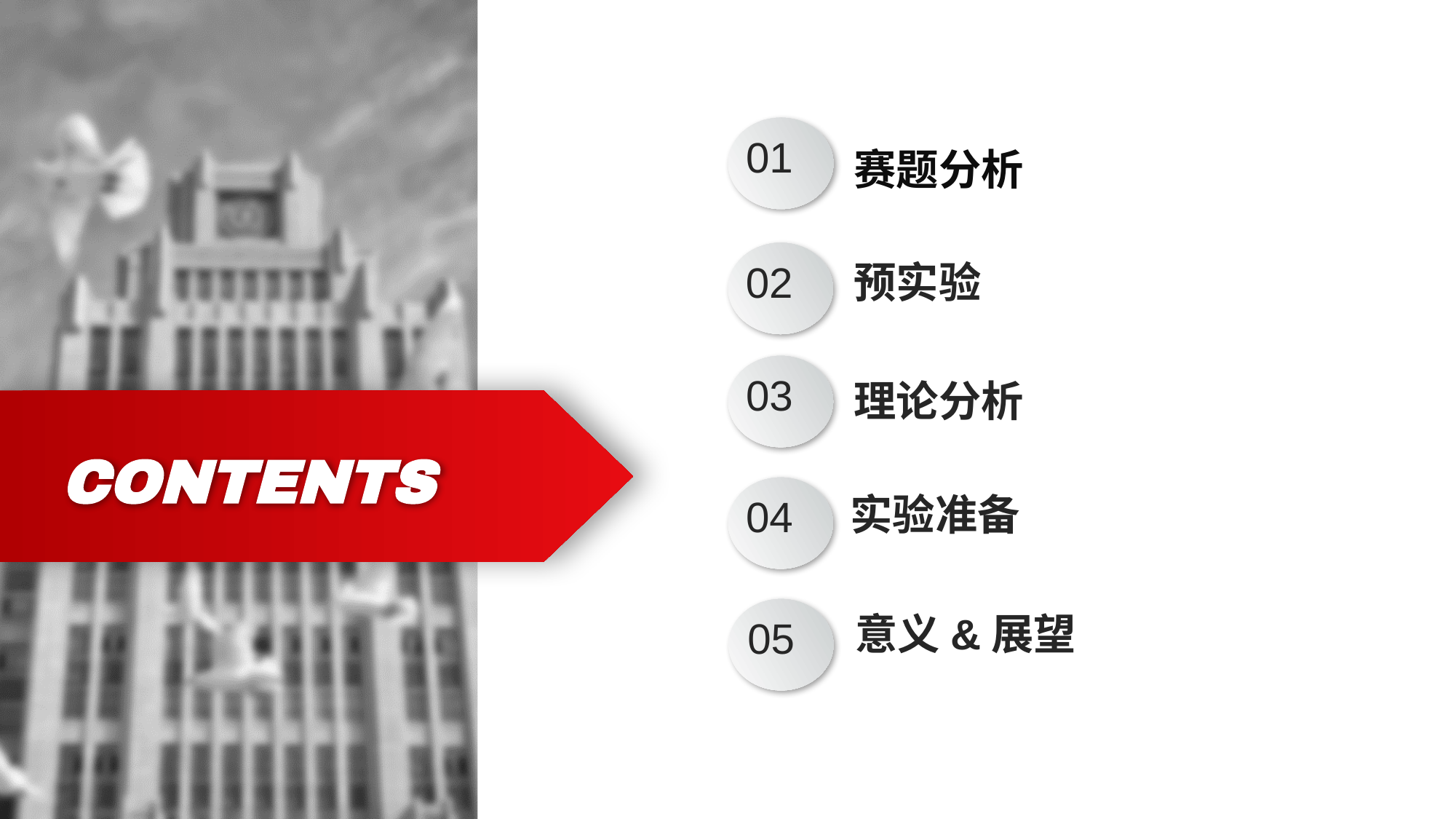

01
赛题分析

02
预实验

03

理论分析
CONTENTS

04
实验准备

意义&展望
05